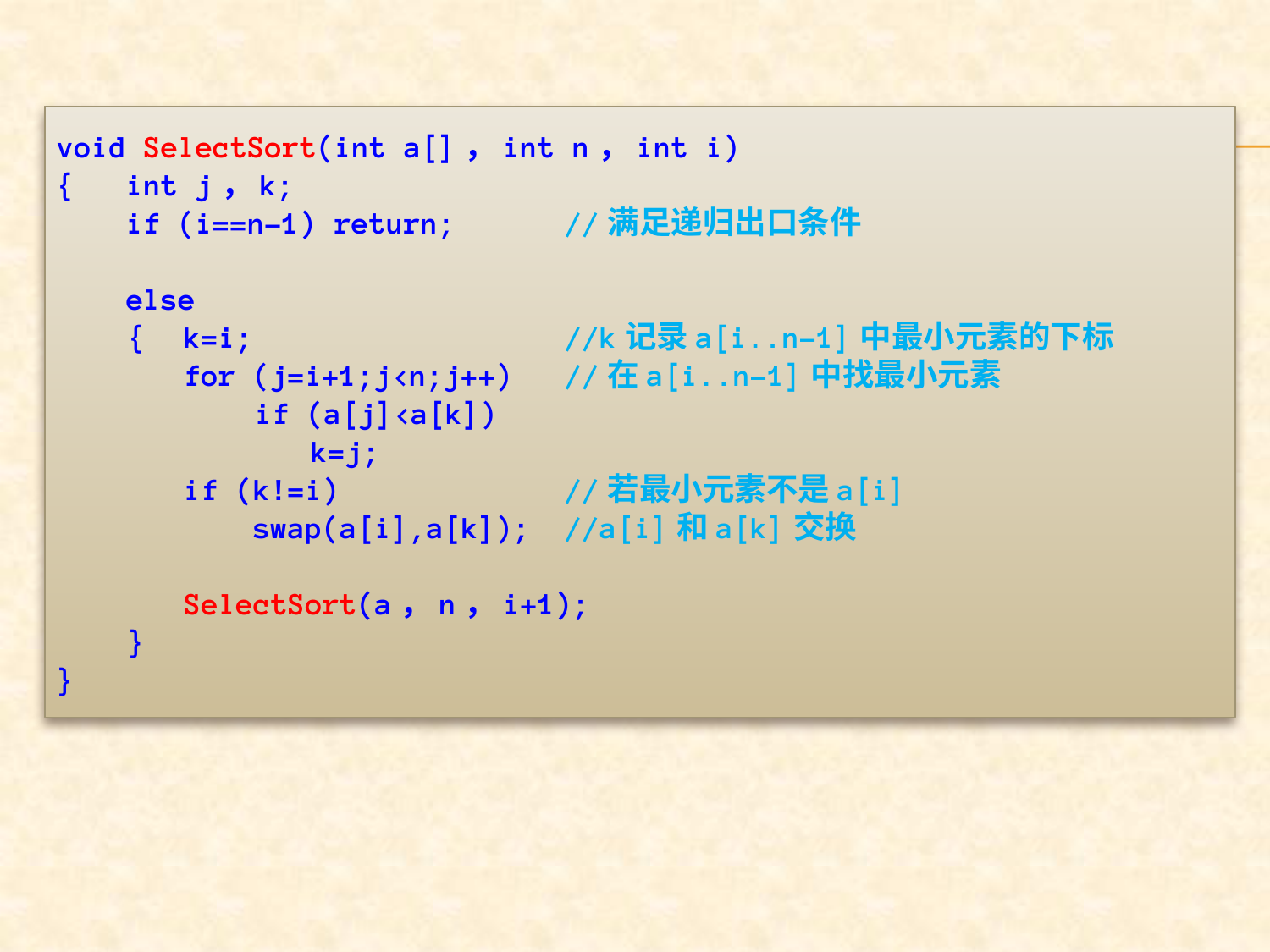

void SelectSort(int a[]，int n，int i)
{   int j，k;
    if (i==n-1) return;	//满足递归出口条件
    else
　　{	k=i;			//k记录a[i..n-1]中最小元素的下标
	for (j=i+1;j<n;j++)  	//在a[i..n-1]中找最小元素
	　　if (a[j]<a[k])
		k=j;
	if (k!=i)		//若最小元素不是a[i]
	    swap(a[i],a[k]);	//a[i]和a[k]交换
	SelectSort(a，n，i+1);
　　}
}